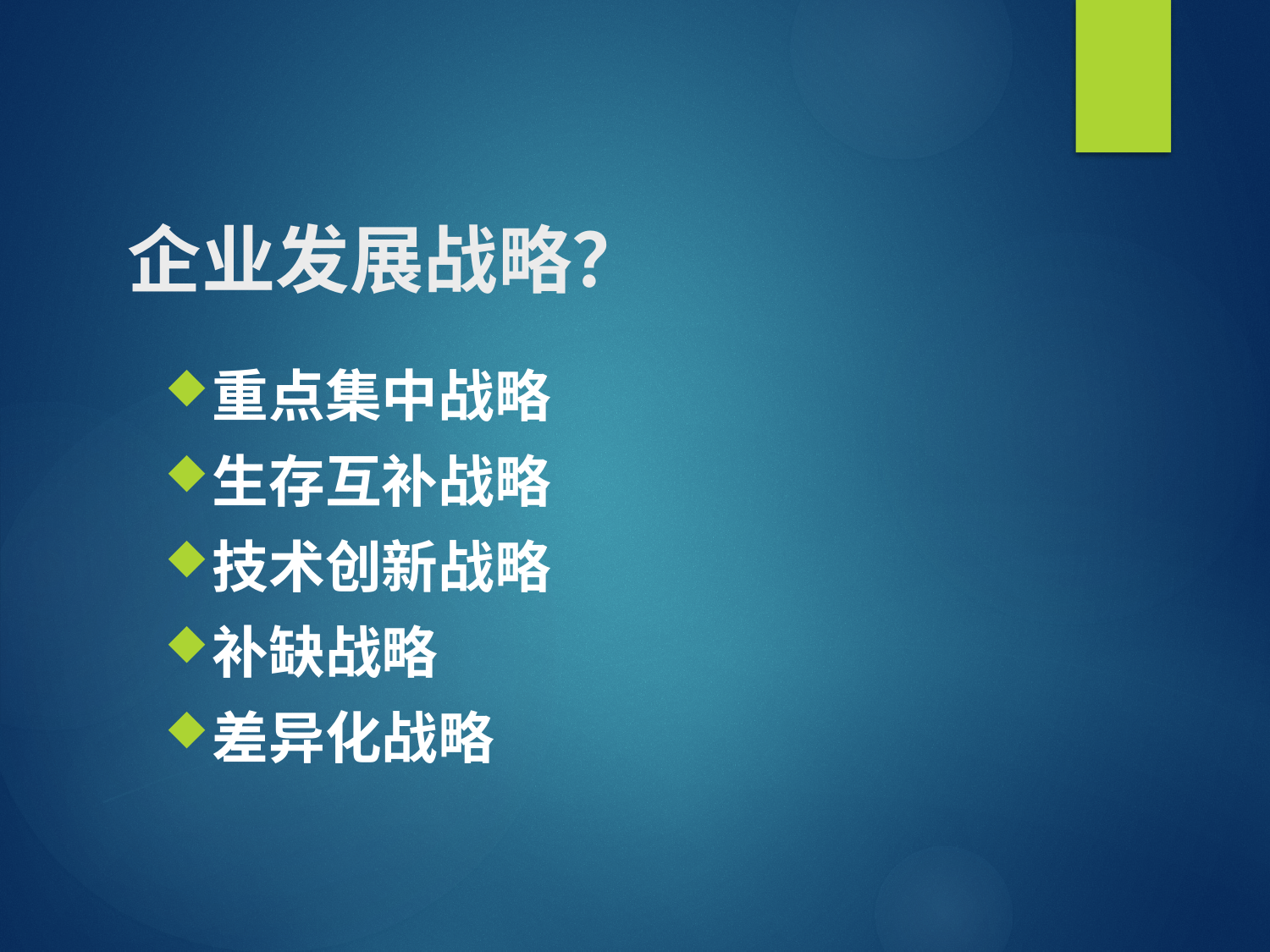

# 企业发展战略？
重点集中战略
生存互补战略
技术创新战略
补缺战略
差异化战略